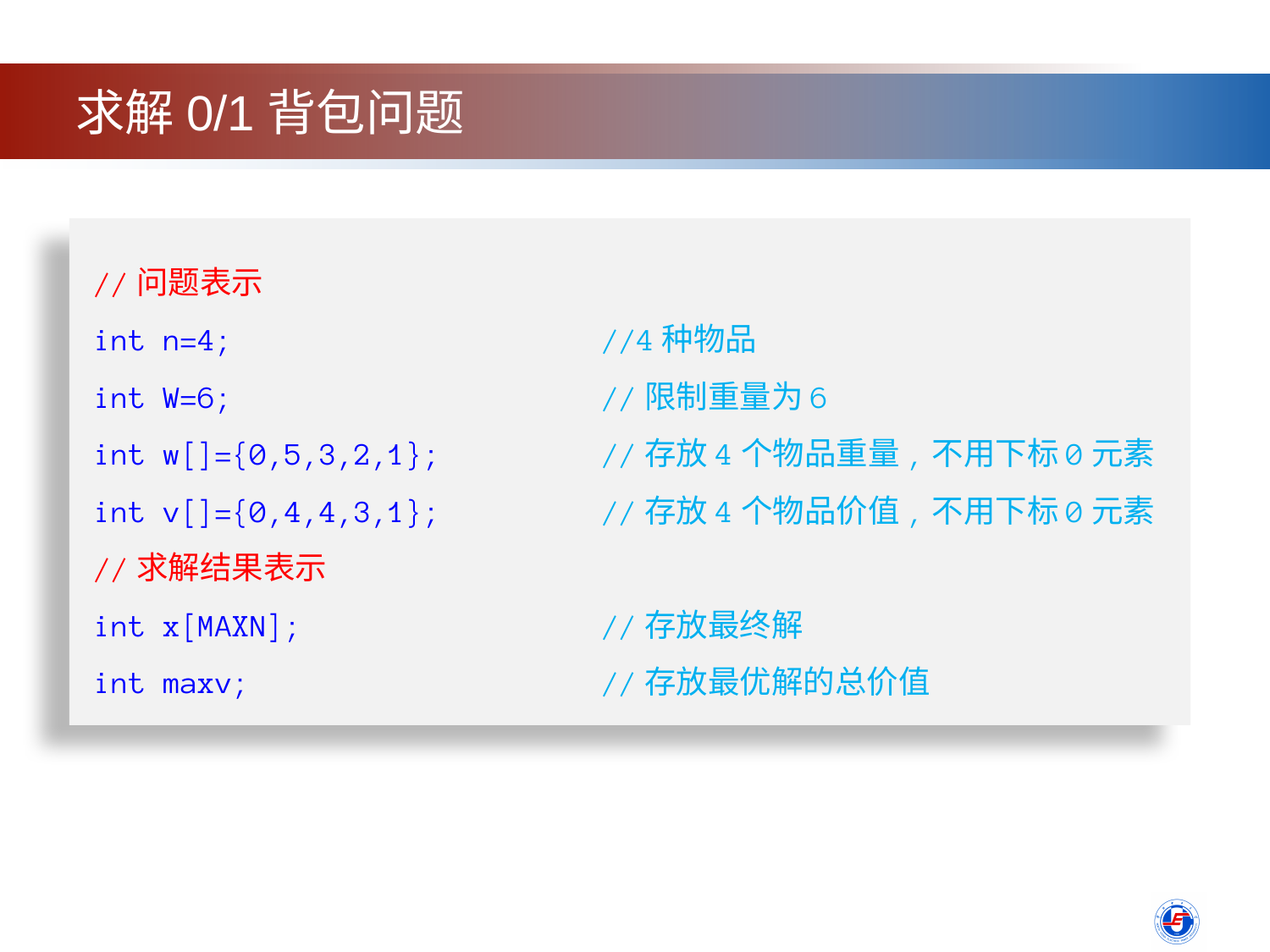

求解0/1背包问题
//问题表示
int n=4;			//4种物品
int W=6;			//限制重量为6
int w[]={0,5,3,2,1};		//存放4个物品重量,不用下标0元素
int v[]={0,4,4,3,1};		//存放4个物品价值,不用下标0元素
//求解结果表示
int x[MAXN];			//存放最终解
int maxv; 			//存放最优解的总价值